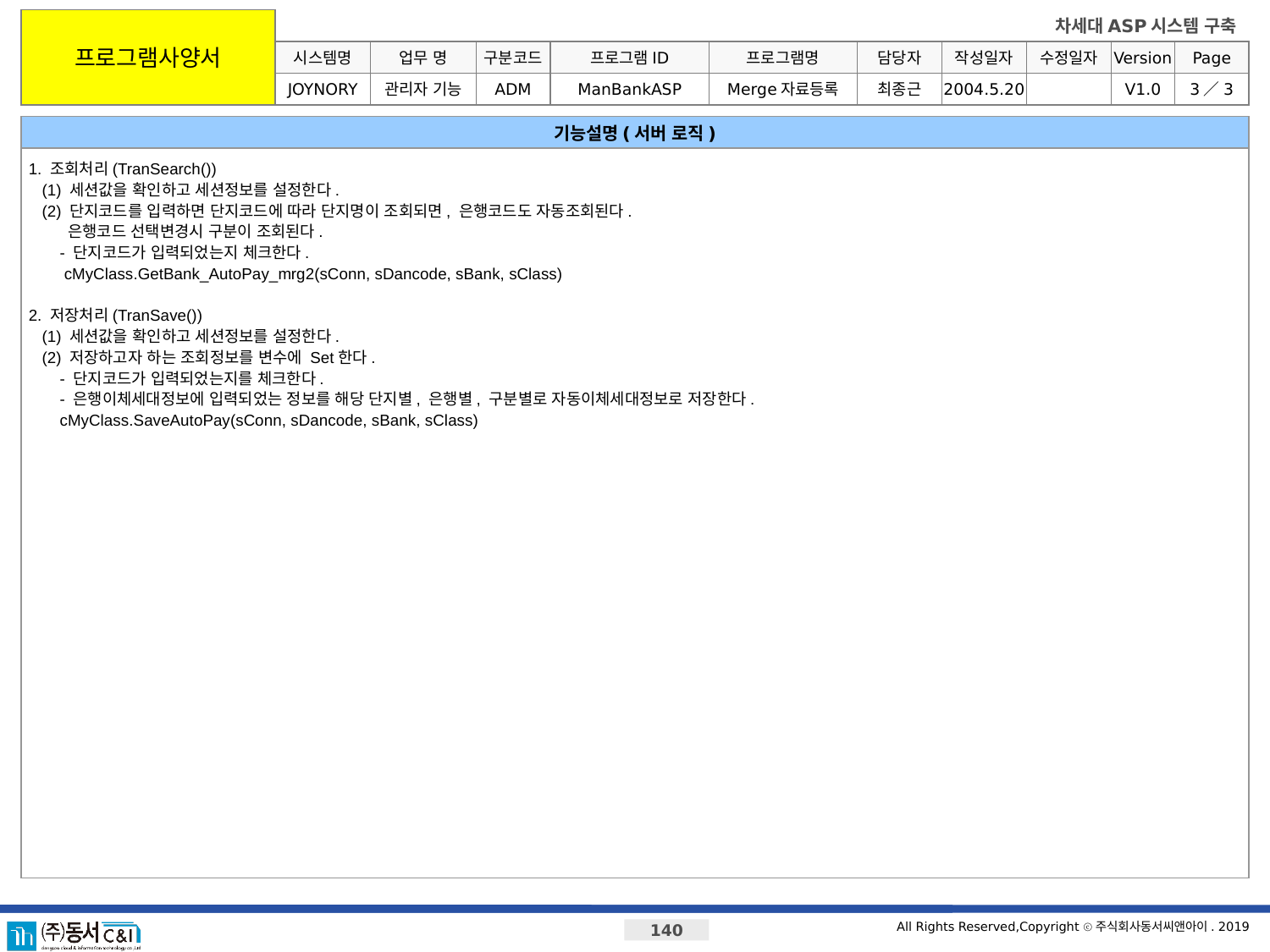

프로그램사양서
시스템명
업무 명
구분코드
프로그램ID
프로그램명
JOYNORY
관리자 기능
ADM
ManBankASP
Merge자료등록
최종근
2004.5.20

V1.0
3／3
기능설명(서버 로직)
1. 조회처리(TranSearch())
   (1) 세션값을 확인하고 세션정보를 설정한다.
   (2) 단지코드를 입력하면 단지코드에 따라 단지명이 조회되면, 은행코드도 자동조회된다.
        은행코드 선택변경시 구분이 조회된다.
       - 단지코드가 입력되었는지 체크한다.
        cMyClass.GetBank_AutoPay_mrg2(sConn, sDancode, sBank, sClass)

2. 저장처리(TranSave())
   (1) 세션값을 확인하고 세션정보를 설정한다.
   (2) 저장하고자 하는 조회정보를 변수에 Set한다.
       - 단지코드가 입력되었는지를 체크한다.
       - 은행이체세대정보에 입력되었는 정보를 해당 단지별, 은행별, 구분별로 자동이체세대정보로 저장한다.
       cMyClass.SaveAutoPay(sConn, sDancode, sBank, sClass)